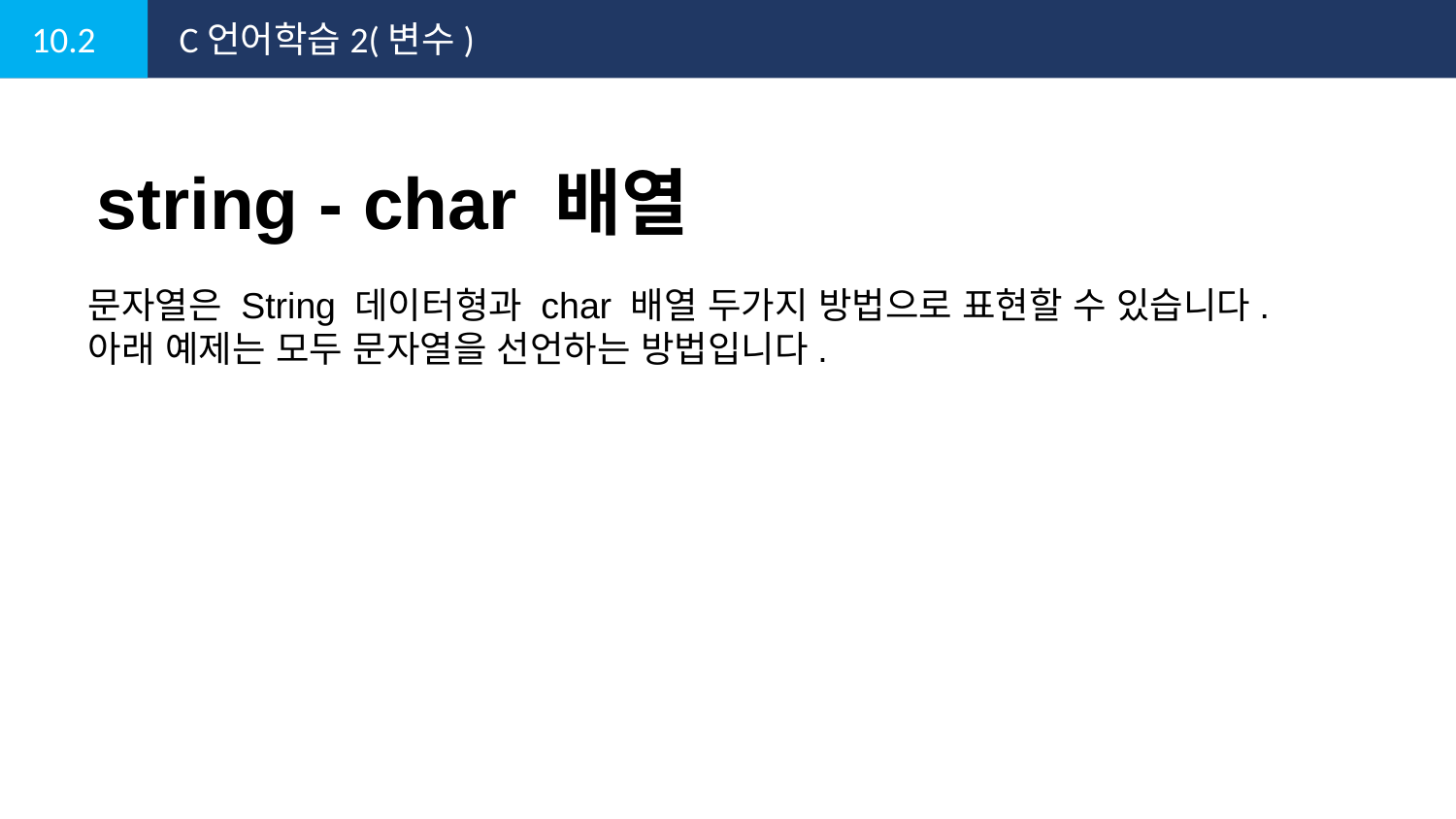

10.2
C언어학습2(변수)
string - char 배열
문자열은 String 데이터형과 char 배열 두가지 방법으로 표현할 수 있습니다.
아래 예제는 모두 문자열을 선언하는 방법입니다.